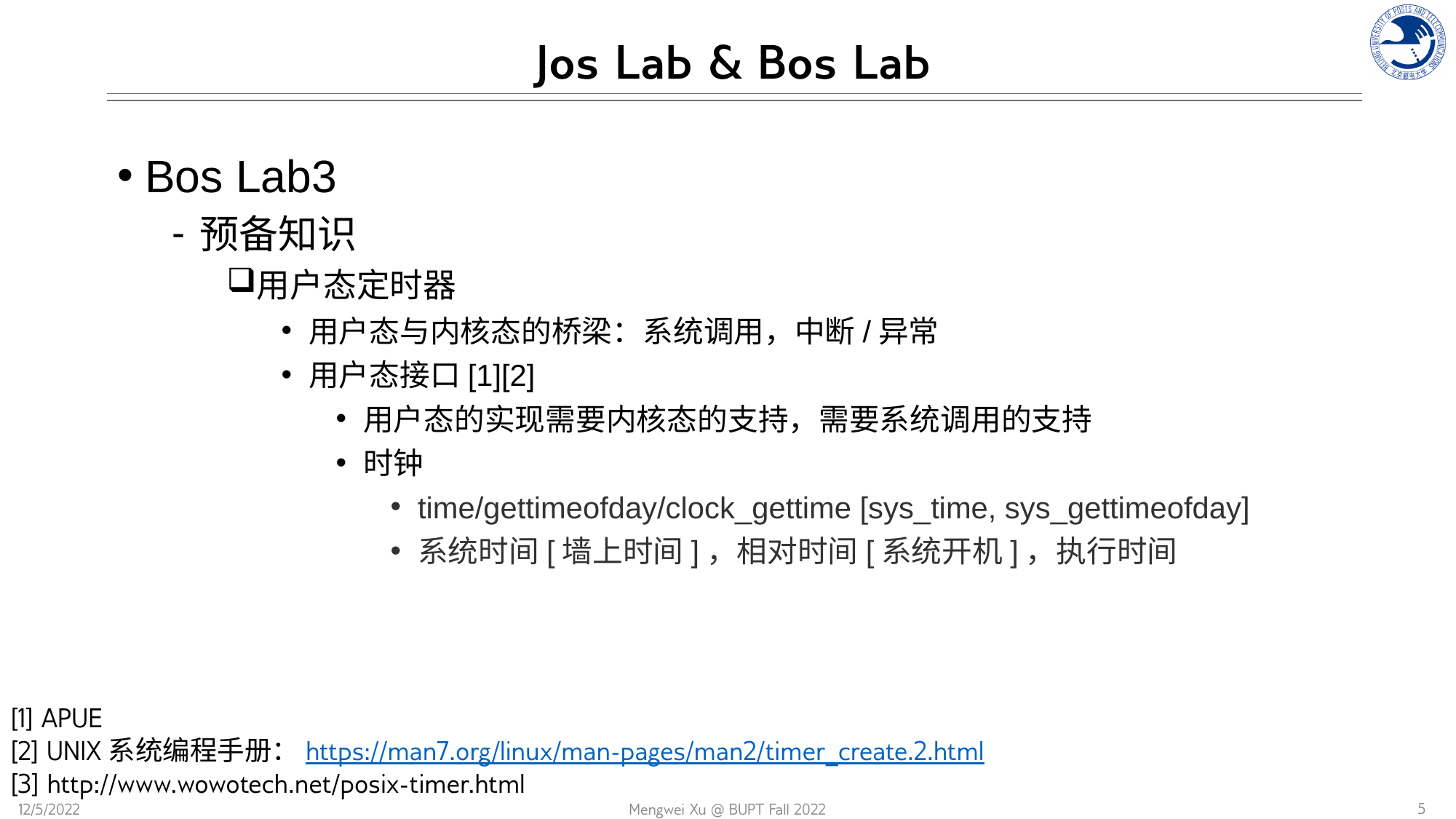

Jos Lab & Bos Lab
Bos Lab3
预备知识
用户态定时器
用户态与内核态的桥梁：系统调用，中断/异常
用户态接口[1][2]
用户态的实现需要内核态的支持，需要系统调用的支持
时钟
time/gettimeofday/clock_gettime [sys_time, sys_gettimeofday]
系统时间[墙上时间]，相对时间[系统开机]，执行时间

[1] APUE
[2] UNIX系统编程手册：https://man7.org/linux/man-pages/man2/timer_create.2.html
[3] http://www.wowotech.net/posix-timer.html
5
Mengwei Xu @ BUPT Fall 2022
12/5/2022